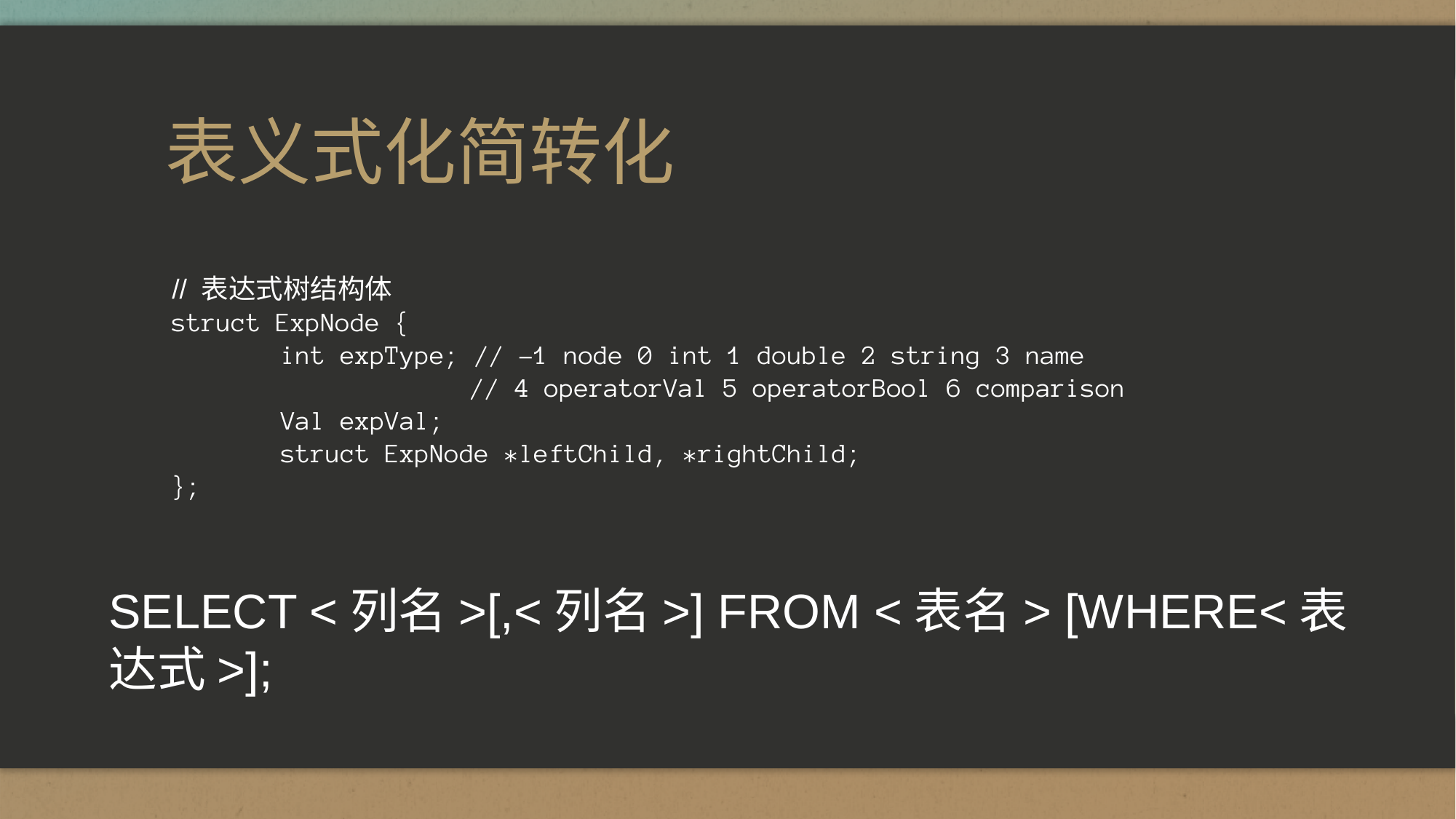

# 表义式化简转化
// 表达式树结构体
struct ExpNode {
	int expType; // -1 node 0 int 1 double 2 string 3 name
                    // 4 operatorVal 5 operatorBool 6 comparison
	Val expVal;
	struct ExpNode *leftChild, *rightChild;
};
SELECT <列名>[,<列名>] FROM <表名> [WHERE<表达式>];